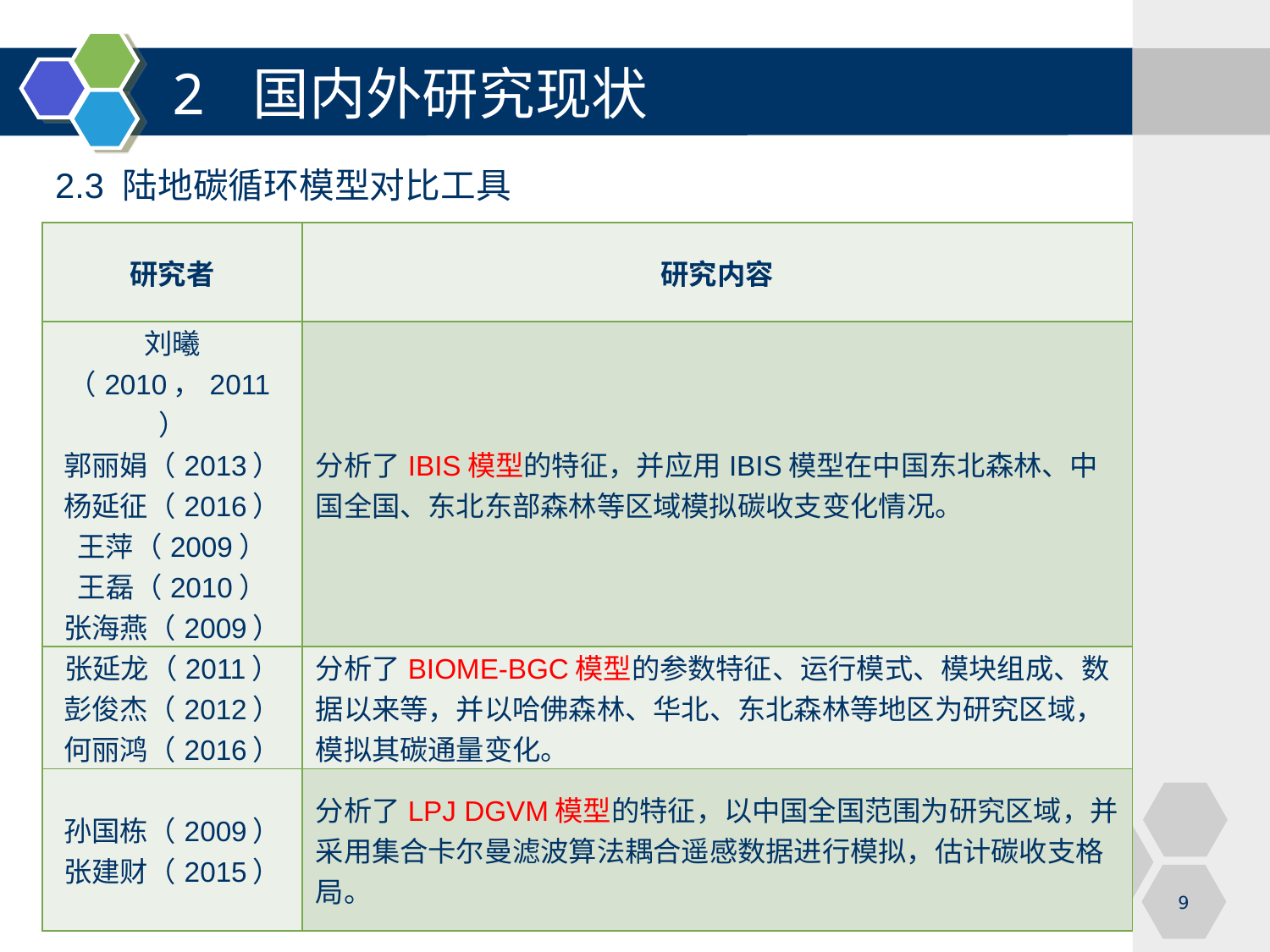

# 2 国内外研究现状
2.3 陆地碳循环模型对比工具
| 研究者 | 研究内容 |
| --- | --- |
| 刘曦（2010，2011） 郭丽娟（2013） 杨延征（2016） 王萍（2009） 王磊（2010） 张海燕（2009） | 分析了IBIS模型的特征，并应用IBIS模型在中国东北森林、中国全国、东北东部森林等区域模拟碳收支变化情况。 |
| 张延龙（2011） 彭俊杰（2012） 何丽鸿（2016） | 分析了BIOME-BGC模型的参数特征、运行模式、模块组成、数据以来等，并以哈佛森林、华北、东北森林等地区为研究区域，模拟其碳通量变化。 |
| 孙国栋（2009） 张建财（2015） | 分析了LPJ DGVM模型的特征，以中国全国范围为研究区域，并采用集合卡尔曼滤波算法耦合遥感数据进行模拟，估计碳收支格局。 |
9